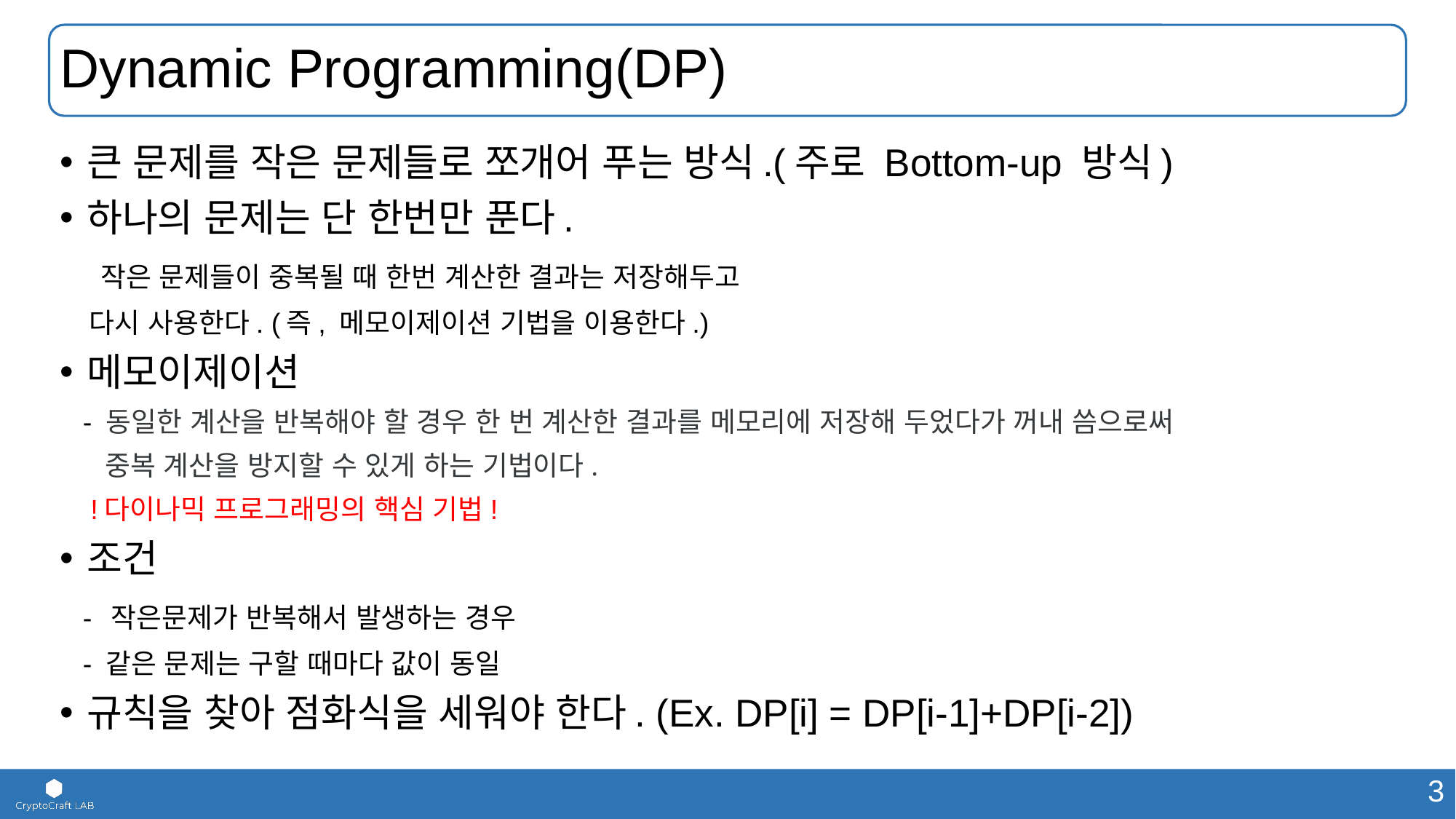

# Dynamic Programming(DP)
큰 문제를 작은 문제들로 쪼개어 푸는 방식.(주로 Bottom-up 방식)
하나의 문제는 단 한번만 푼다.
   작은 문제들이 중복될 때 한번 계산한 결과는 저장해두고
   다시 사용한다. (즉, 메모이제이션 기법을 이용한다.)
메모이제이션
   - 동일한 계산을 반복해야 할 경우 한 번 계산한 결과를 메모리에 저장해 두었다가 꺼내 씀으로써
     중복 계산을 방지할 수 있게 하는 기법이다.
    !다이나믹 프로그래밍의 핵심 기법!
조건
   - 작은문제가 반복해서 발생하는 경우
   - 같은 문제는 구할 때마다 값이 동일
규칙을 찾아 점화식을 세워야 한다. (Ex. DP[i] = DP[i-1]+DP[i-2])